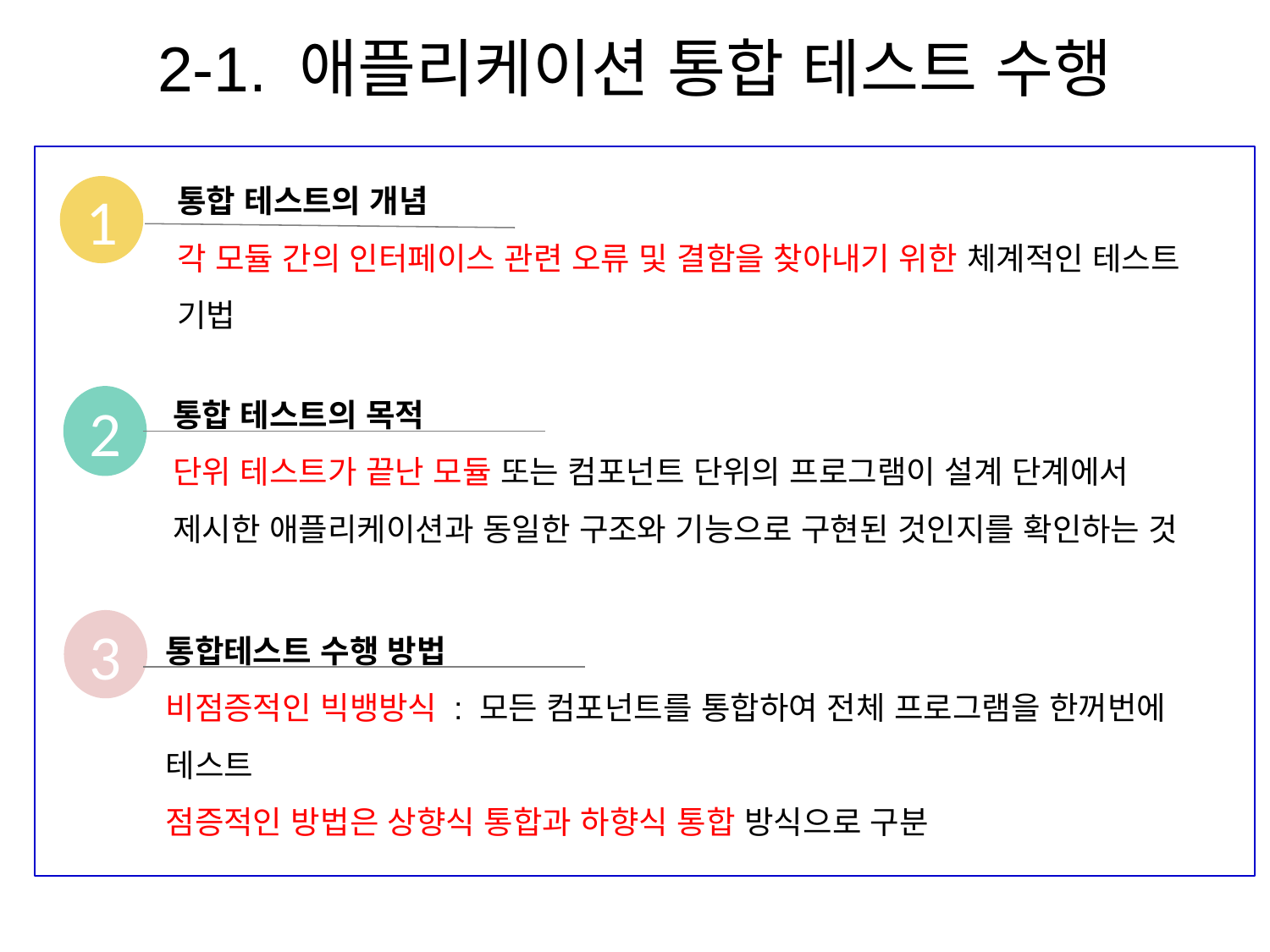

# 2-1. 애플리케이션 통합 테스트 수행

통합 테스트의 개념
각 모듈 간의 인터페이스 관련 오류 및 결함을 찾아내기 위한 체계적인 테스트 기법
1
2
통합 테스트의 목적
단위 테스트가 끝난 모듈 또는 컴포넌트 단위의 프로그램이 설계 단계에서 제시한 애플리케이션과 동일한 구조와 기능으로 구현된 것인지를 확인하는 것
통합테스트 수행 방법
비점증적인 빅뱅방식 : 모든 컴포넌트를 통합하여 전체 프로그램을 한꺼번에 테스트
점증적인 방법은 상향식 통합과 하향식 통합 방식으로 구분
3